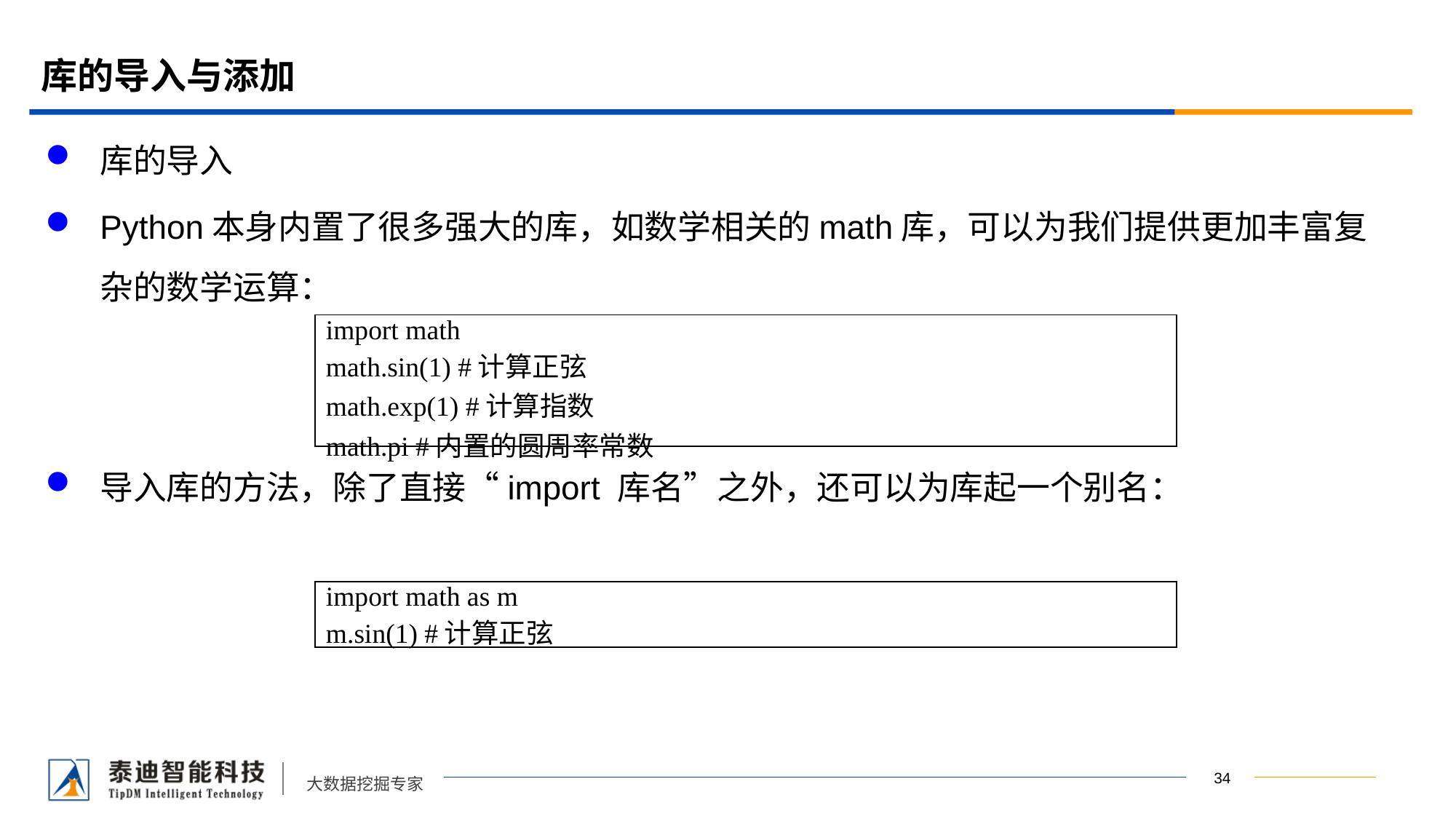

# 库的导入与添加
库的导入
Python本身内置了很多强大的库，如数学相关的math库，可以为我们提供更加丰富复杂的数学运算：

导入库的方法，除了直接“import 库名”之外，还可以为库起一个别名：

| import math math.sin(1) #计算正弦 math.exp(1) #计算指数 math.pi #内置的圆周率常数 |
| --- |
| import math as m m.sin(1) #计算正弦 |
| --- |